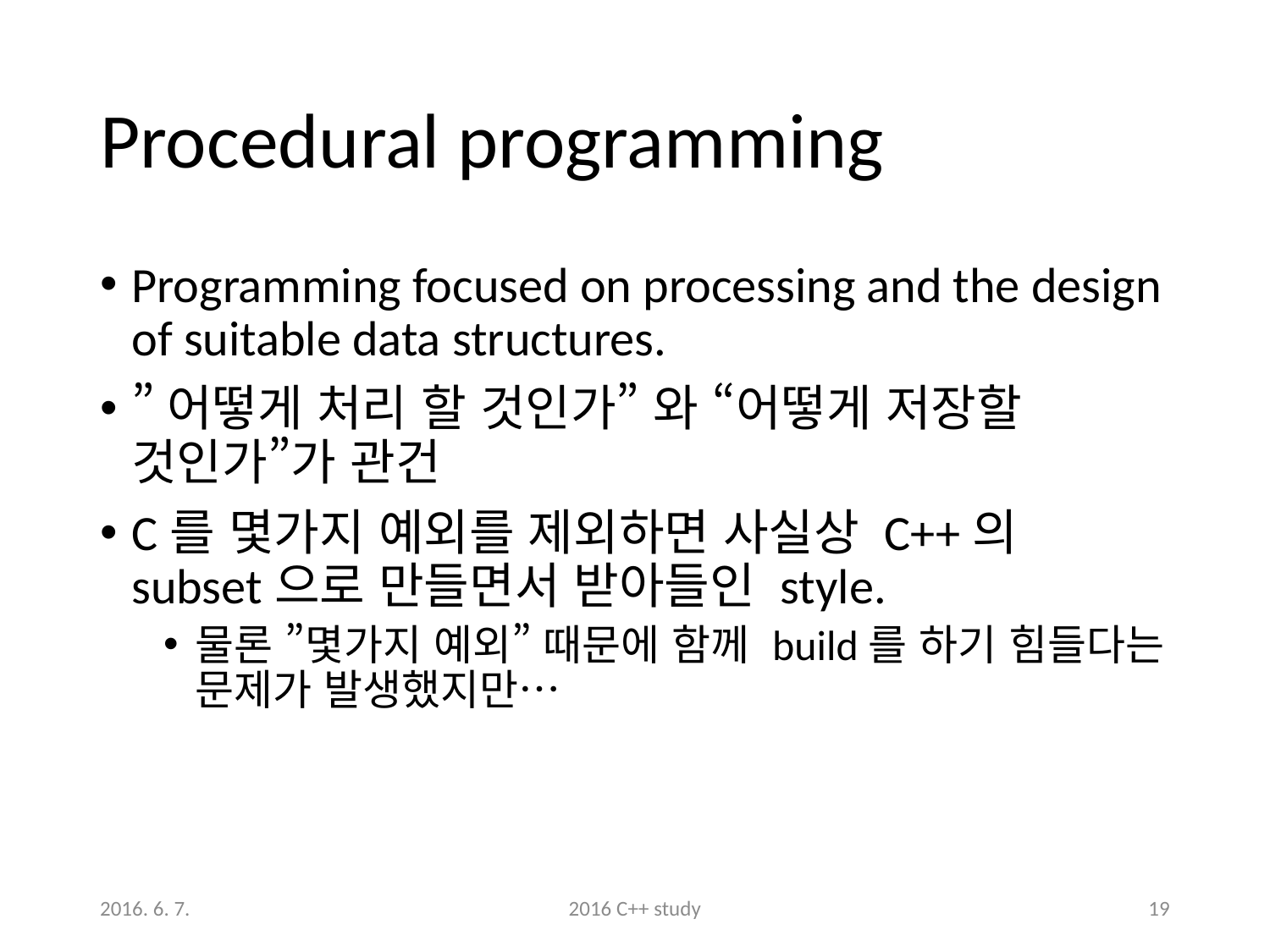

# Procedural programming
Programming focused on processing and the design of suitable data structures.
”어떻게 처리 할 것인가” 와 “어떻게 저장할 것인가”가 관건
C를 몇가지 예외를 제외하면 사실상 C++의 subset으로 만들면서 받아들인 style.
물론 ”몇가지 예외” 때문에 함께 build를 하기 힘들다는 문제가 발생했지만…
2016. 6. 7.
2016 C++ study
19